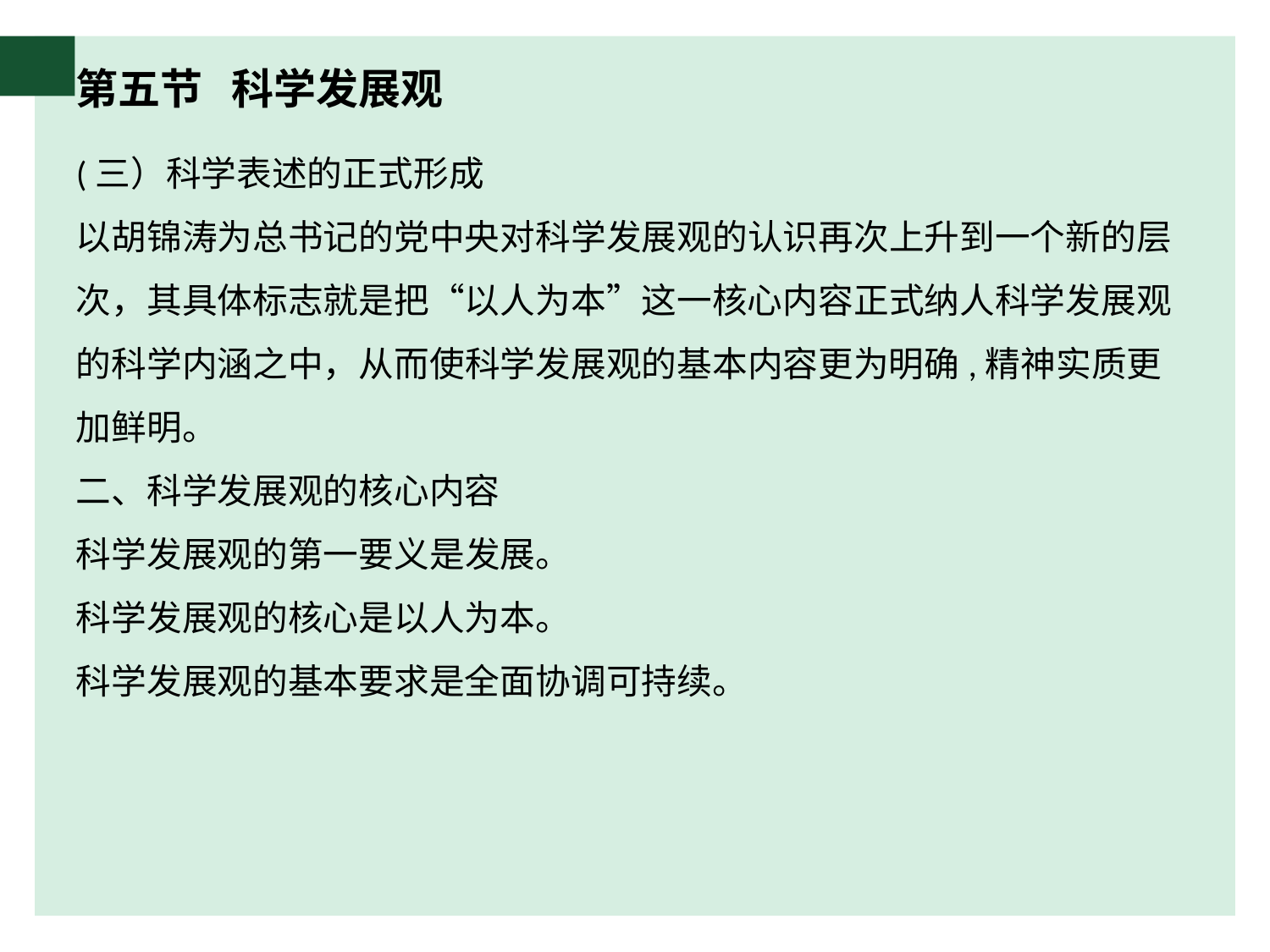

# 第五节   科学发展观
(三）科学表述的正式形成
以胡锦涛为总书记的党中央对科学发展观的认识再次上升到一个新的层次，其具体标志就是把“以人为本”这一核心内容正式纳人科学发展观的科学内涵之中，从而使科学发展观的基本内容更为明确,精神实质更加鲜明。
二、科学发展观的核心内容
科学发展观的第一要义是发展。
科学发展观的核心是以人为本。
科学发展观的基本要求是全面协调可持续。